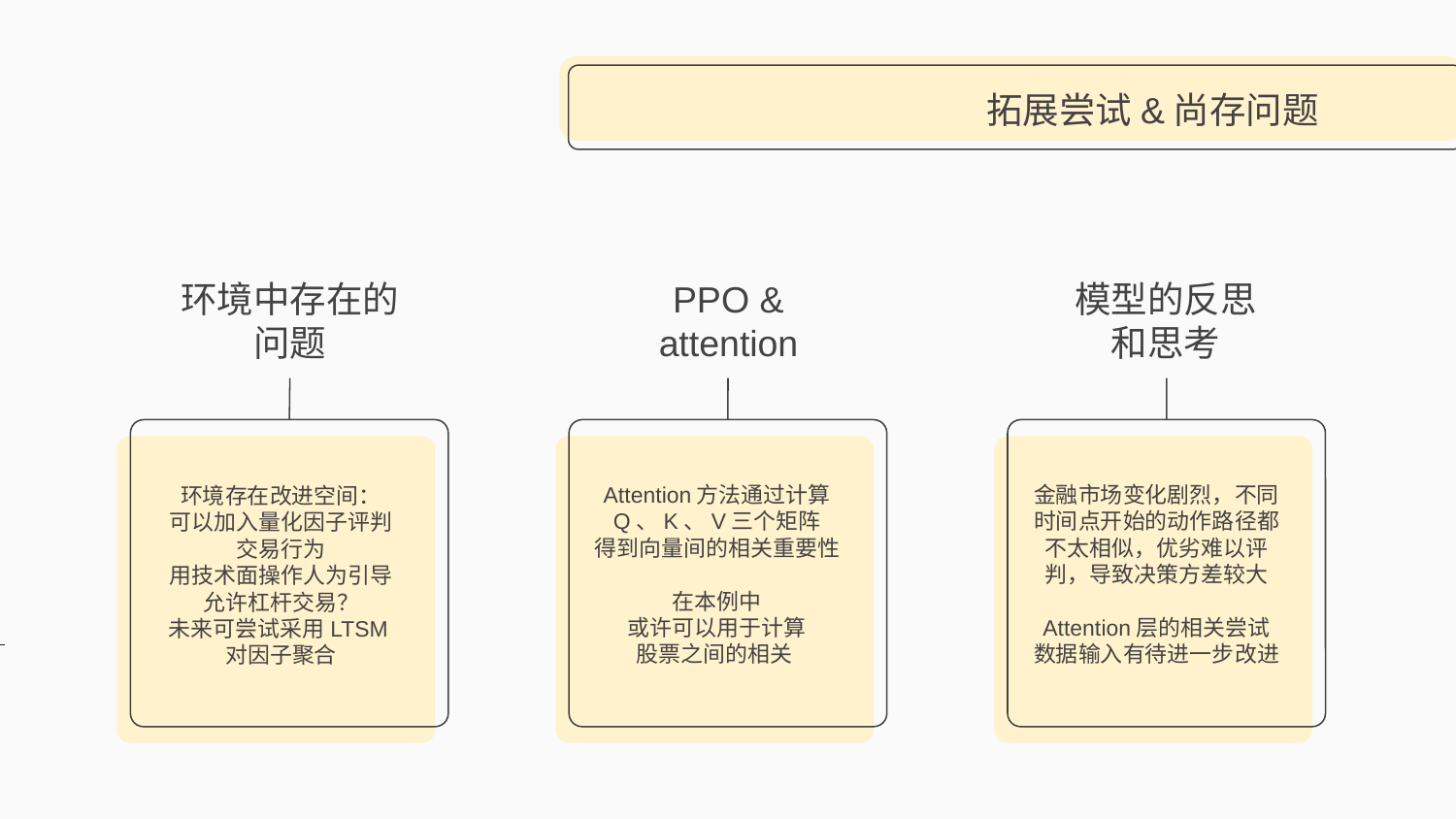

拓展尝试&尚存问题
# 环境中存在的 问题
PPO &
attention
模型的反思
和思考

金融市场变化剧烈，不同时间点开始的动作路径都不太相似，优劣难以评判，导致决策方差较大

Attention层的相关尝试
数据输入有待进一步改进
Attention方法通过计算
Q、K、V三个矩阵
得到向量间的相关重要性

在本例中
或许可以用于计算
股票之间的相关
环境存在改进空间：
可以加入量化因子评判交易行为
用技术面操作人为引导
允许杠杆交易？
未来可尝试采用LTSM对因子聚合